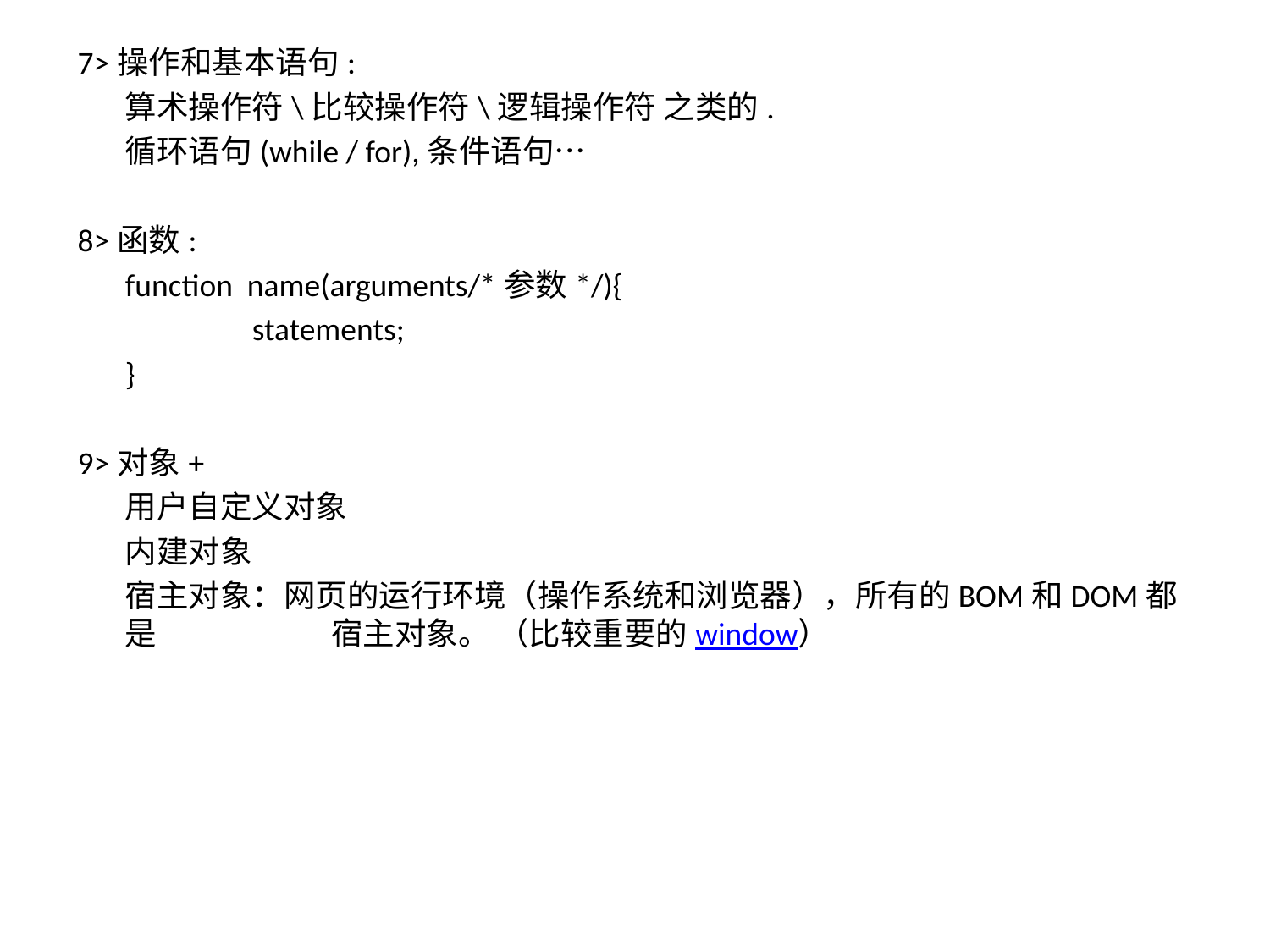

7>操作和基本语句:
	算术操作符\比较操作符\逻辑操作符 之类的.
	循环语句(while / for),条件语句…

8>函数:
	function  name(arguments/*参数*/){
		statements;
	}

9>对象+
	用户自定义对象
	内建对象
	宿主对象：网页的运行环境（操作系统和浏览器），所有的BOM和DOM都是	           宿主对象。 （比较重要的window）